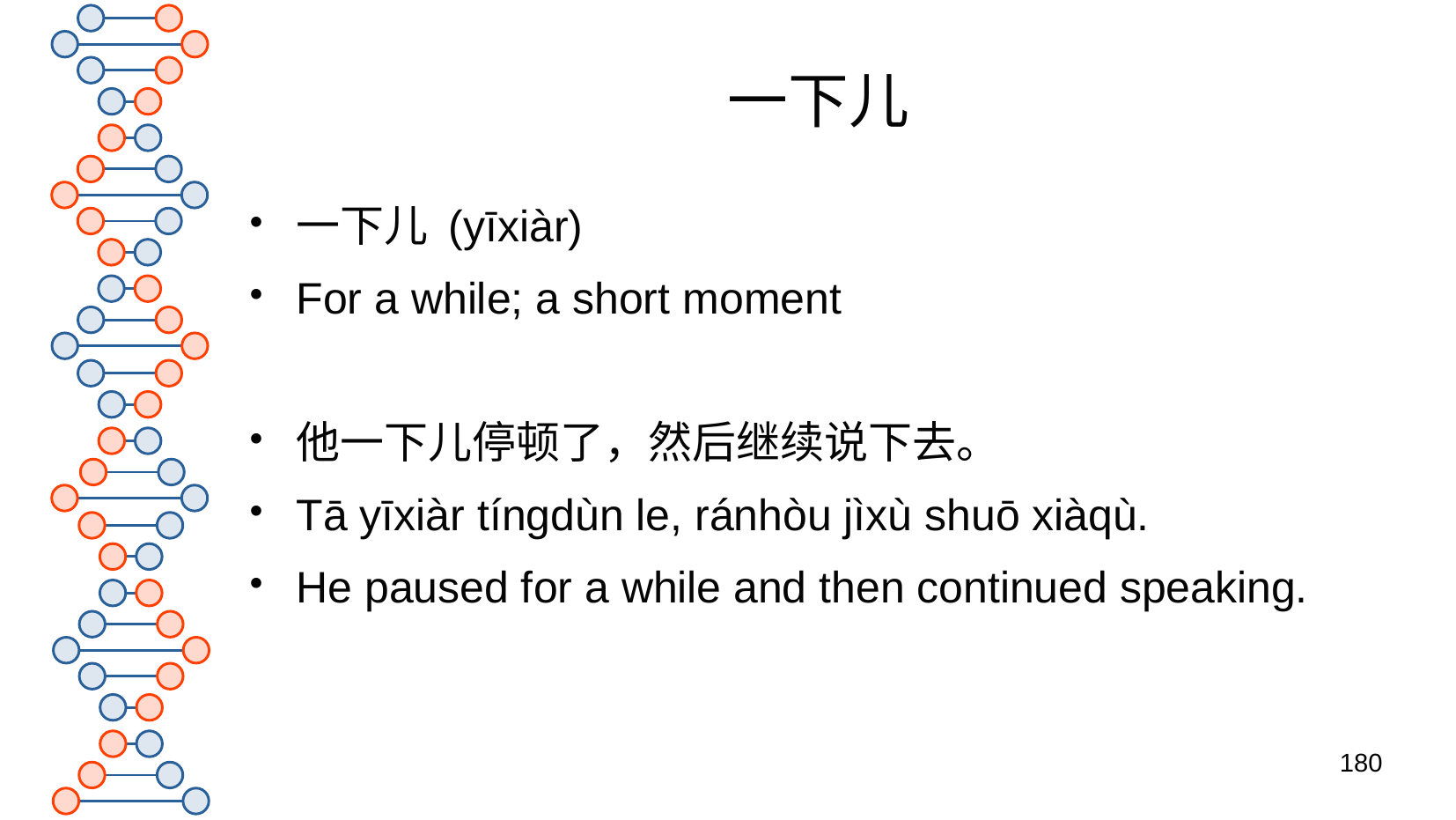

# 一下儿
一下儿 (yīxiàr)
For a while; a short moment

他一下儿停顿了，然后继续说下去。
Tā yīxiàr tíngdùn le, ránhòu jìxù shuō xiàqù.
He paused for a while and then continued speaking.

180